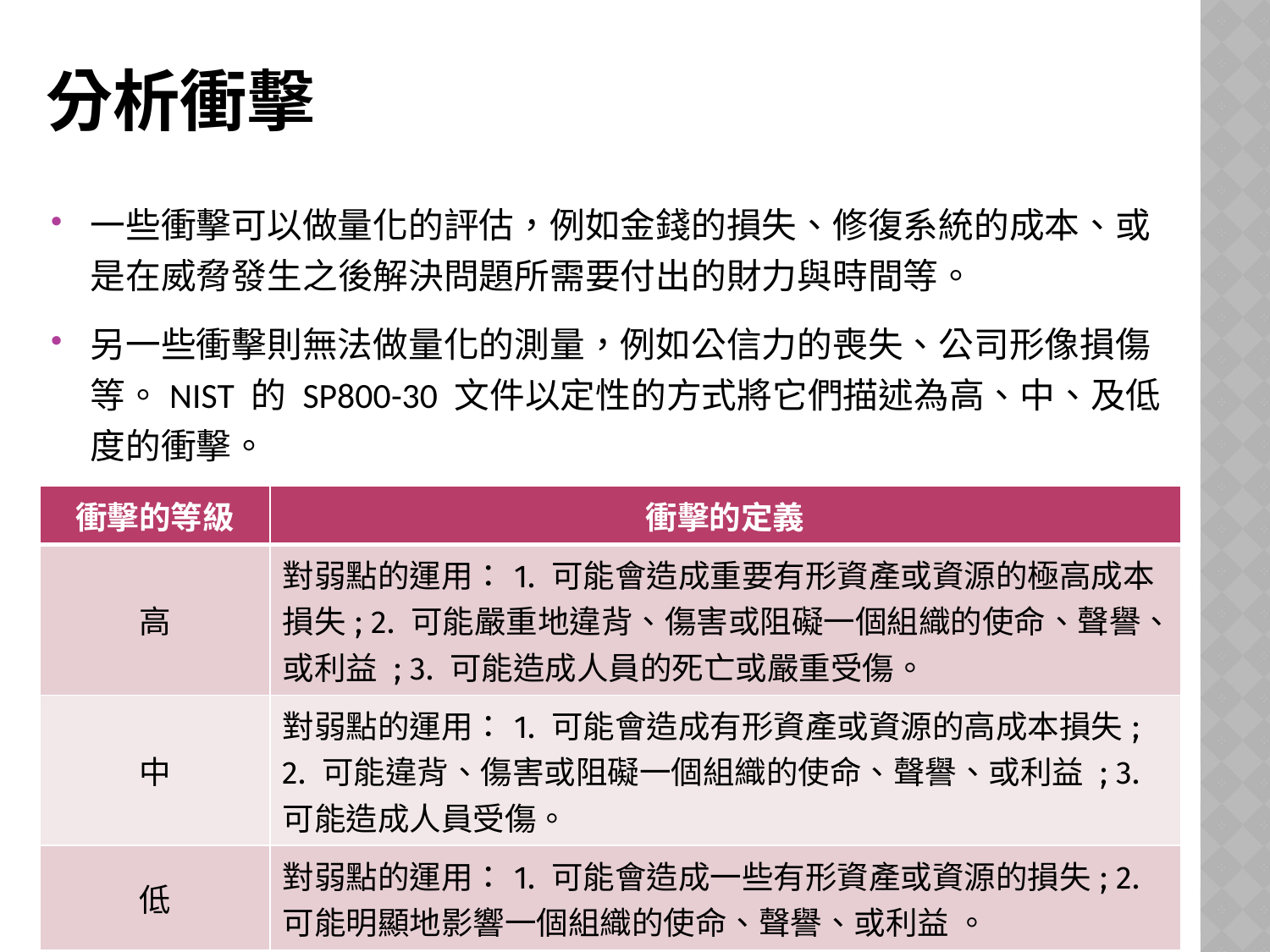

# 分析衝擊
一些衝擊可以做量化的評估，例如金錢的損失、修復系統的成本、或是在威脅發生之後解決問題所需要付出的財力與時間等。
另一些衝擊則無法做量化的測量，例如公信力的喪失、公司形像損傷等。NIST 的 SP800-30 文件以定性的方式將它們描述為高、中、及低度的衝擊。
| 衝擊的等級 | 衝擊的定義 |
| --- | --- |
| 高 | 對弱點的運用：1. 可能會造成重要有形資產或資源的極高成本損失; 2. 可能嚴重地違背、傷害或阻礙一個組織的使命、聲譽、或利益 ; 3. 可能造成人員的死亡或嚴重受傷。 |
| 中 | 對弱點的運用：1. 可能會造成有形資產或資源的高成本損失; 2. 可能違背、傷害或阻礙一個組織的使命、聲譽、或利益 ; 3. 可能造成人員受傷。 |
| 低 | 對弱點的運用：1. 可能會造成一些有形資產或資源的損失; 2. 可能明顯地影響一個組織的使命、聲譽、或利益 。 |